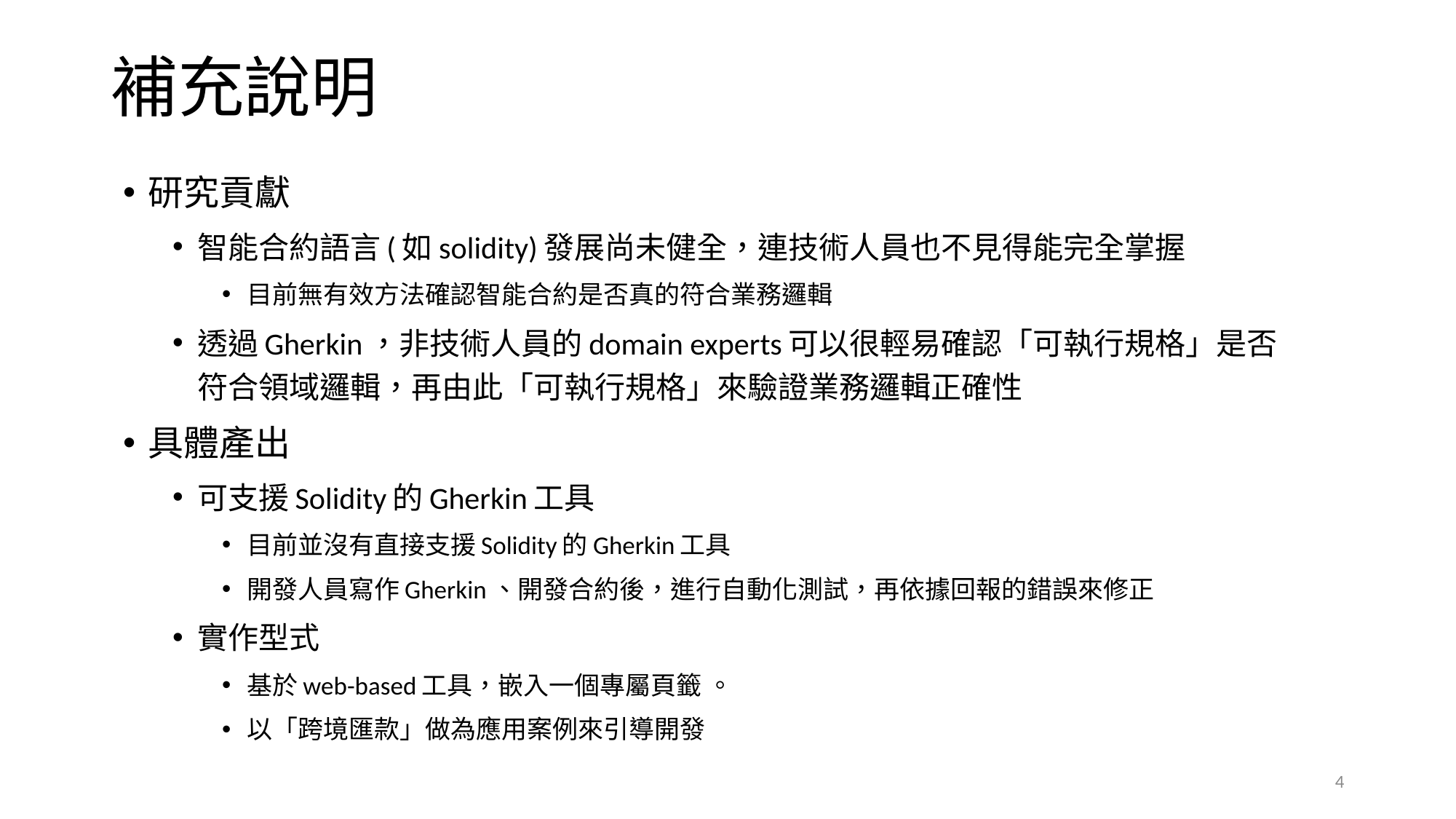

# 補充說明
研究貢獻
智能合約語言(如solidity)發展尚未健全，連技術人員也不見得能完全掌握
目前無有效方法確認智能合約是否真的符合業務邏輯
透過Gherkin，非技術人員的domain experts可以很輕易確認「可執行規格」是否符合領域邏輯，再由此「可執行規格」來驗證業務邏輯正確性
具體產出
可支援Solidity的Gherkin工具
目前並沒有直接支援Solidity的Gherkin工具
開發人員寫作Gherkin、開發合約後，進行自動化測試，再依據回報的錯誤來修正
實作型式
基於web-based工具，嵌入一個專屬頁籤 。
以「跨境匯款」做為應用案例來引導開發

4